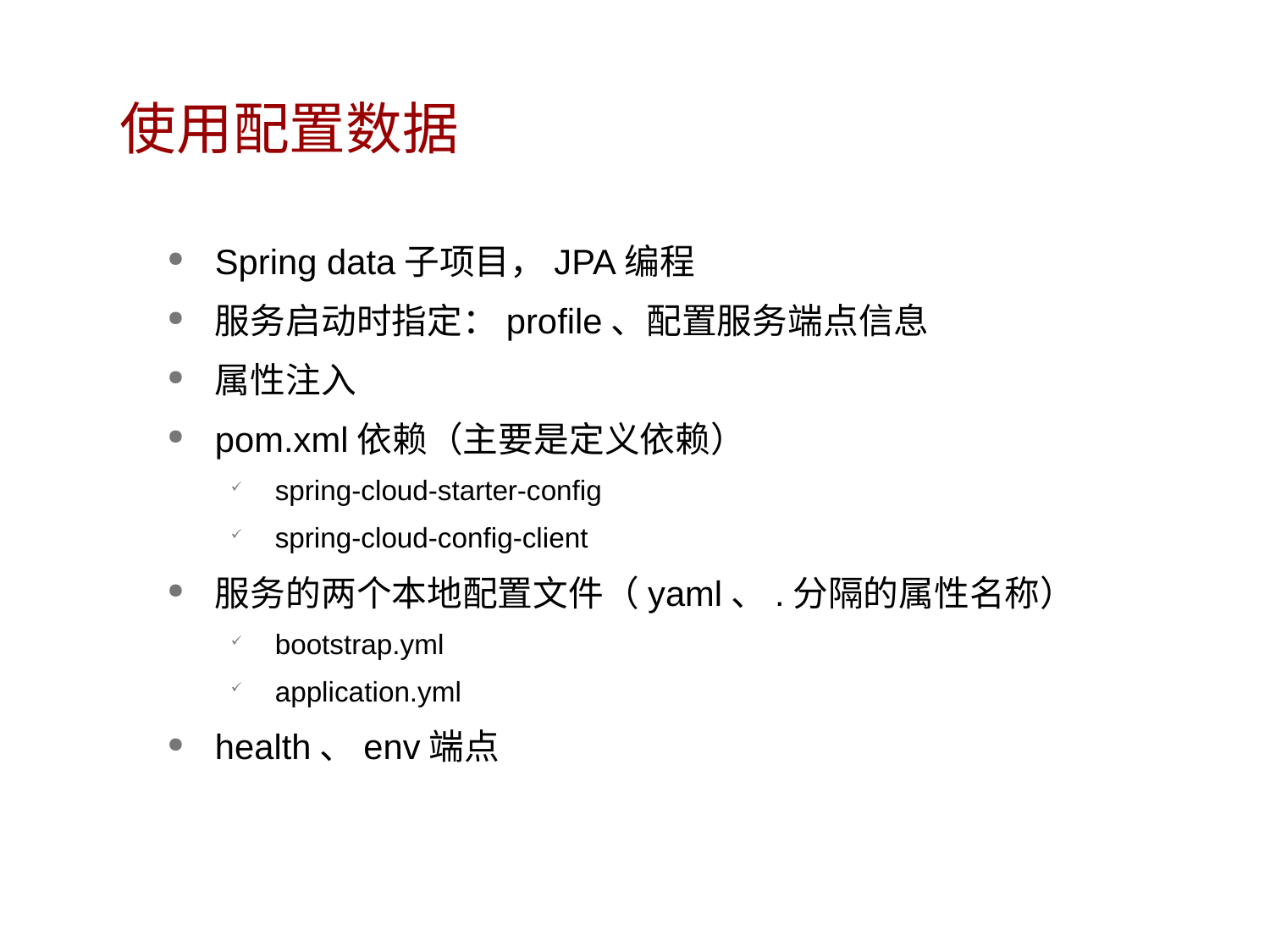

# 使用配置数据
Spring data子项目，JPA编程
服务启动时指定：profile、配置服务端点信息
属性注入
pom.xml依赖（主要是定义依赖）
spring-cloud-starter-config
spring-cloud-config-client
服务的两个本地配置文件（yaml、.分隔的属性名称）
bootstrap.yml
application.yml
health、env端点